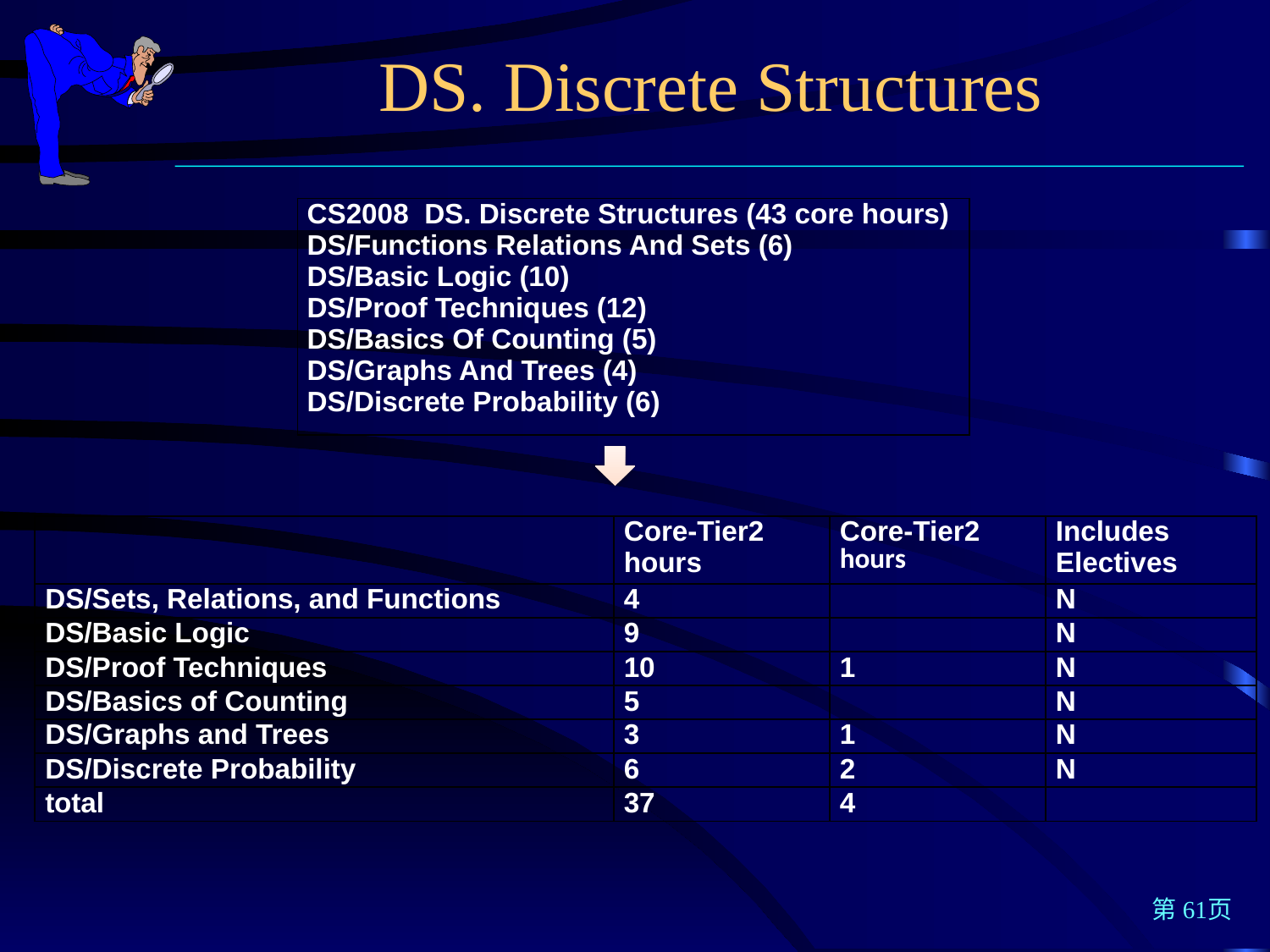

DS. Discrete Structures
| CS2008 DS. Discrete Structures (43 core hours) DS/Functions Relations And Sets (6) DS/Basic Logic (10) DS/Proof Techniques (12) DS/Basics Of Counting (5) DS/Graphs And Trees (4) DS/Discrete Probability (6) |
| --- |

|  | Core-Tier2 hours | Core-Tier2 hours | Includes Electives |
| --- | --- | --- | --- |
| DS/Sets, Relations, and Functions | 4 |  | N |
| DS/Basic Logic | 9 |  | N |
| DS/Proof Techniques | 10 | 1 | N |
| DS/Basics of Counting | 5 |  | N |
| DS/Graphs and Trees | 3 | 1 | N |
| DS/Discrete Probability | 6 | 2 | N |
| total | 37 | 4 |  |
第61页